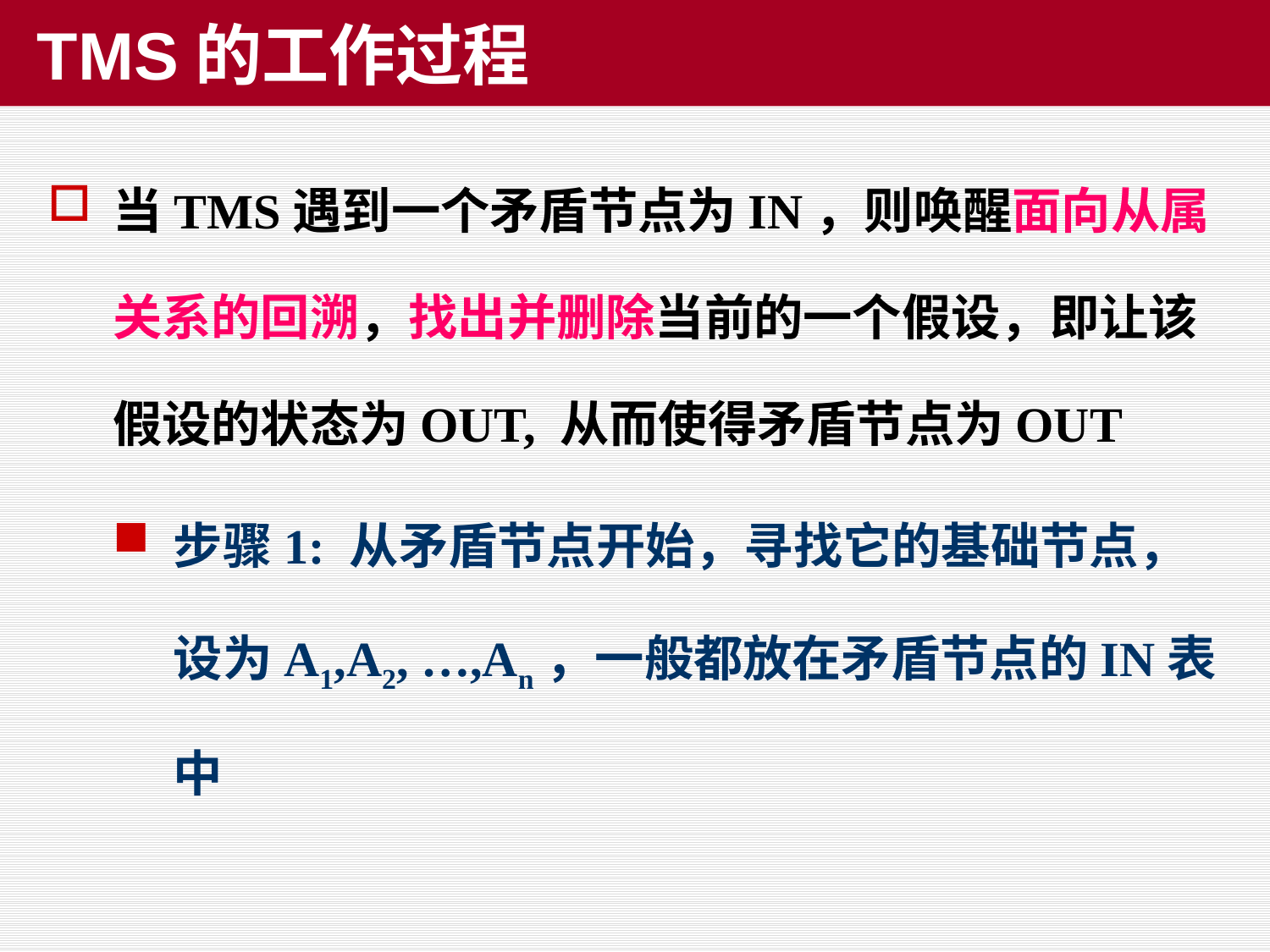

# TMS的工作过程
当TMS遇到一个矛盾节点为IN，则唤醒面向从属关系的回溯，找出并删除当前的一个假设，即让该假设的状态为OUT, 从而使得矛盾节点为OUT
步骤1: 从矛盾节点开始，寻找它的基础节点，设为A1,A2, …,An，一般都放在矛盾节点的IN表中